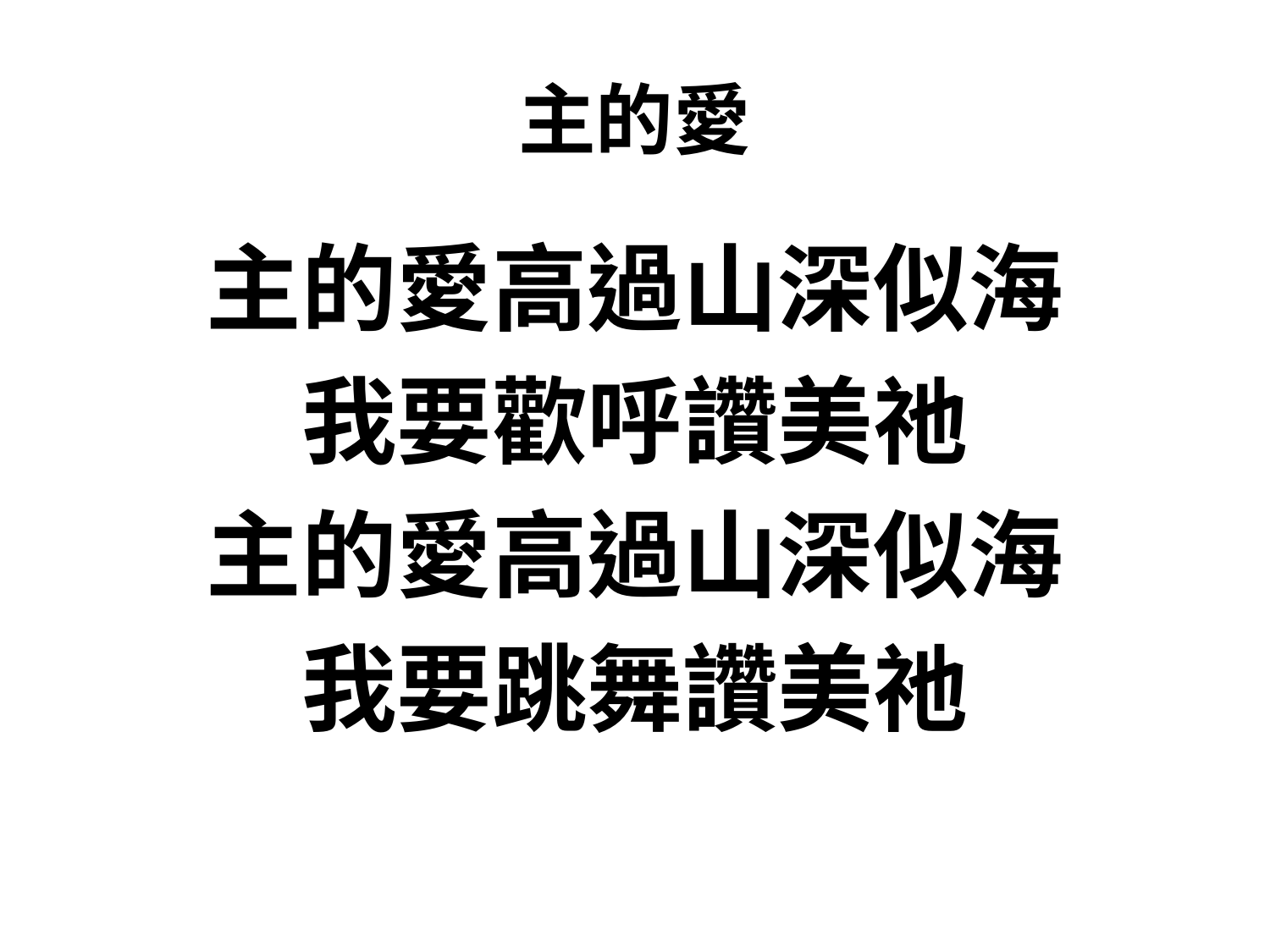

# 主的愛
主的愛高過山深似海
我要歡呼讚美祂
主的愛高過山深似海
我要跳舞讚美祂